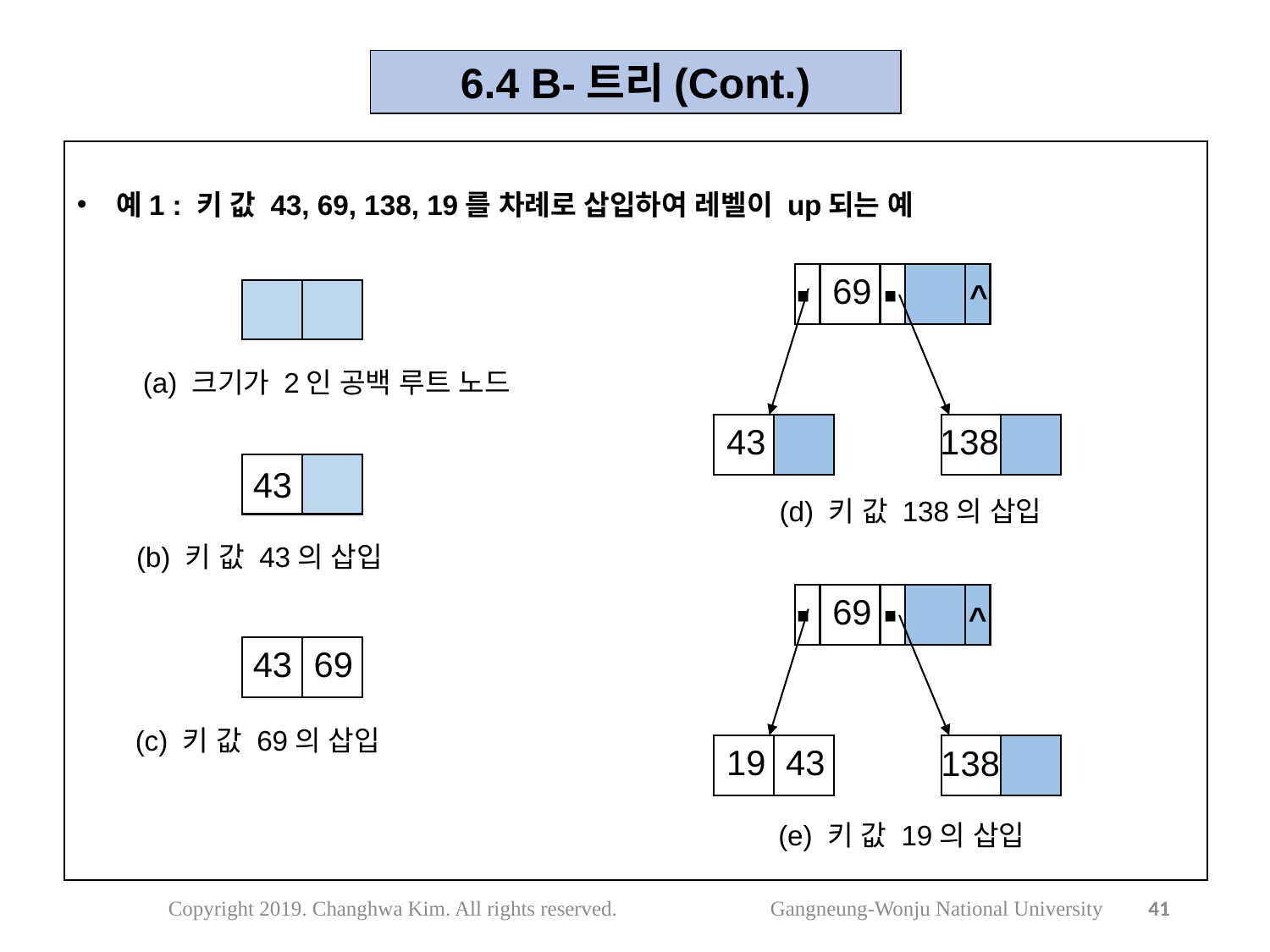

6.4 B-트리(Cont.)

예1 : 키 값 43, 69, 138, 19를 차례로 삽입하여 레벨이 up되는 예

·
·

69
^

43
138

(a) 크기가 2인 공백 루트 노드

43
(d) 키 값 138의 삽입
(b) 키 값 43의 삽입
·
·

69
^

19
43
138

43
69
(c) 키 값 69의 삽입
(e) 키 값 19의 삽입
Copyright 2019. Changhwa Kim. All rights reserved.                             Gangneung-Wonju National University
41
41